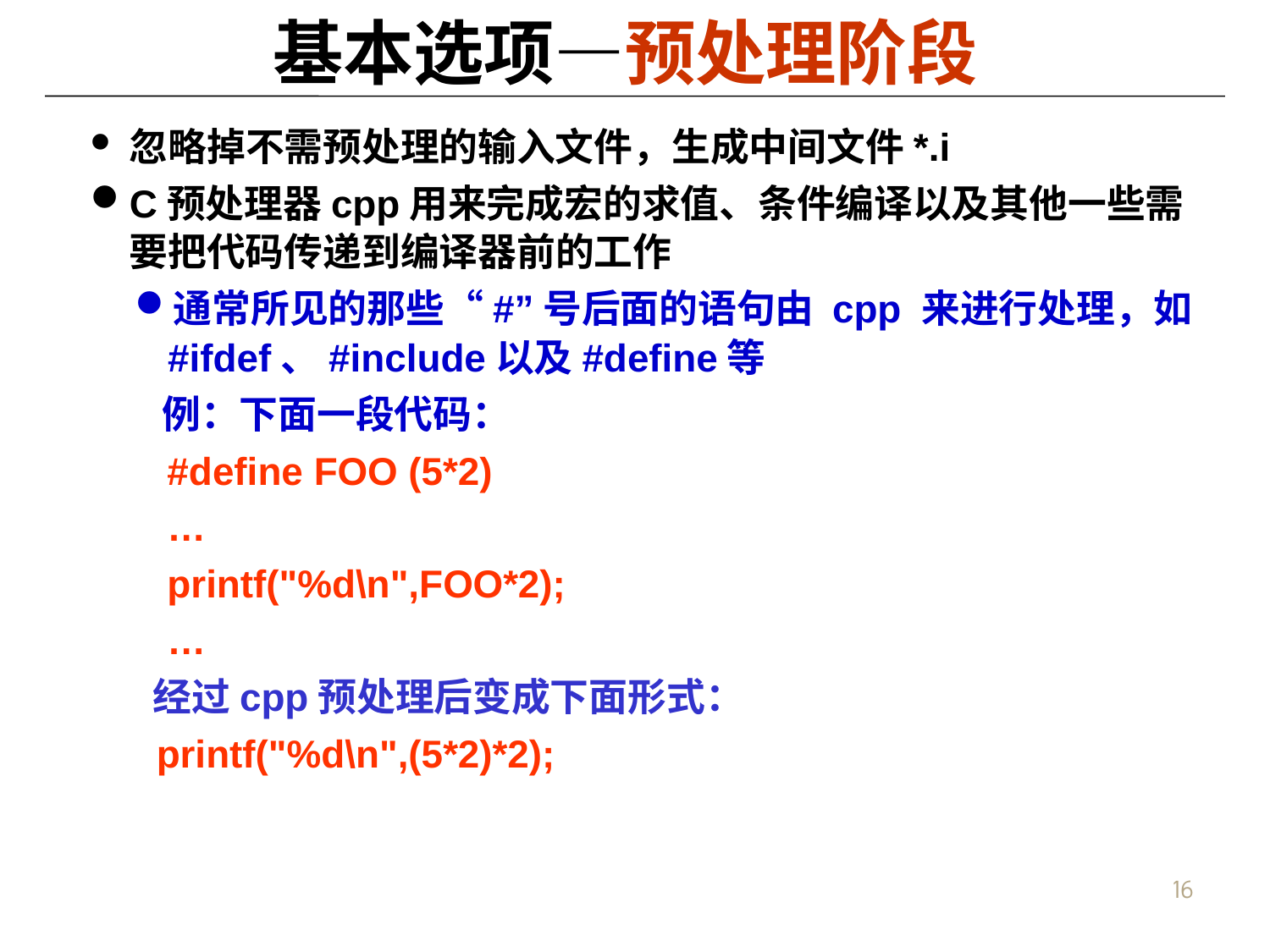

# 基本选项—预处理阶段
忽略掉不需预处理的输入文件，生成中间文件*.i
C预处理器cpp用来完成宏的求值、条件编译以及其他一些需要把代码传递到编译器前的工作
通常所见的那些“#”号后面的语句由 cpp 来进行处理，如#ifdef、#include以及#define等
  例：下面一段代码：
   #define FOO (5*2)
   …
   printf("%d\n",FOO*2);
   …
      经过cpp预处理后变成下面形式：
  printf("%d\n",(5*2)*2);
16